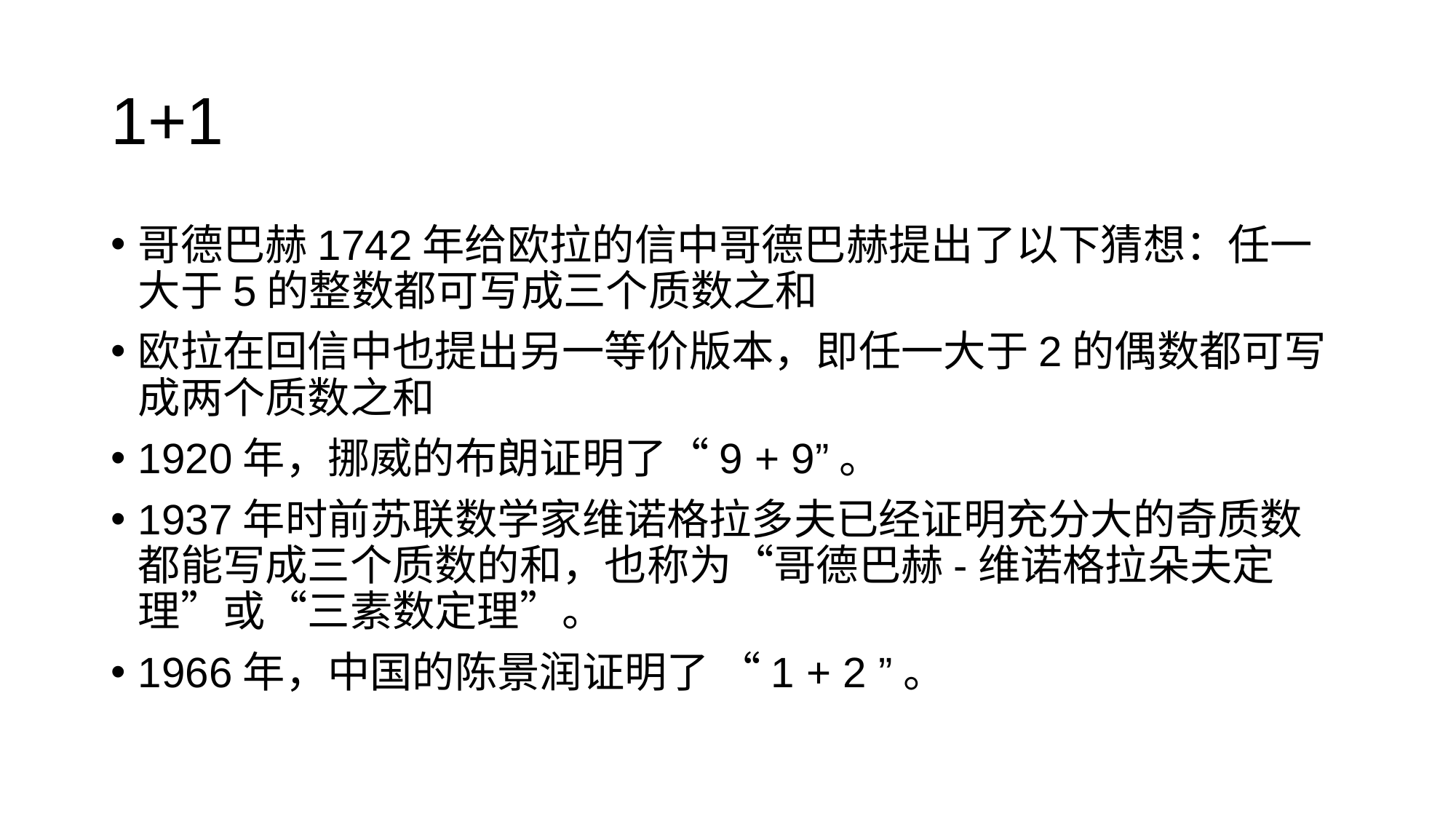

# 1+1
哥德巴赫1742年给欧拉的信中哥德巴赫提出了以下猜想：任一大于5的整数都可写成三个质数之和
欧拉在回信中也提出另一等价版本，即任一大于2的偶数都可写成两个质数之和
1920年，挪威的布朗证明了“9 + 9”。
1937年时前苏联数学家维诺格拉多夫已经证明充分大的奇质数都能写成三个质数的和，也称为“哥德巴赫-维诺格拉朵夫定理”或“三素数定理”。
1966年，中国的陈景润证明了 “1 + 2 ”。